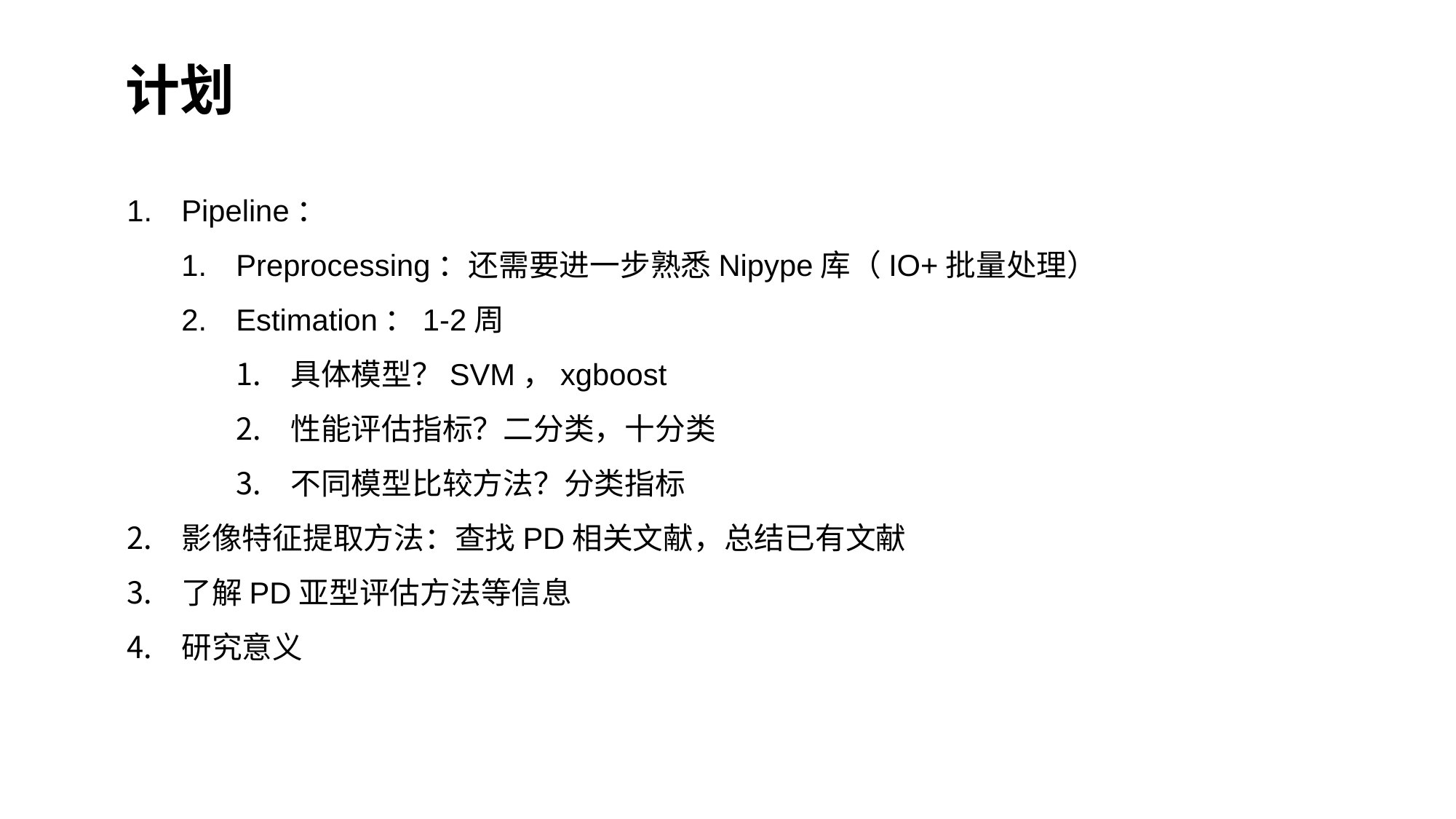

计划
Pipeline：
Preprocessing：还需要进一步熟悉Nipype库（IO+批量处理）
Estimation：1-2周
具体模型？SVM，xgboost
性能评估指标？二分类，十分类
不同模型比较方法？分类指标
影像特征提取方法：查找PD相关文献，总结已有文献
了解PD亚型评估方法等信息
研究意义